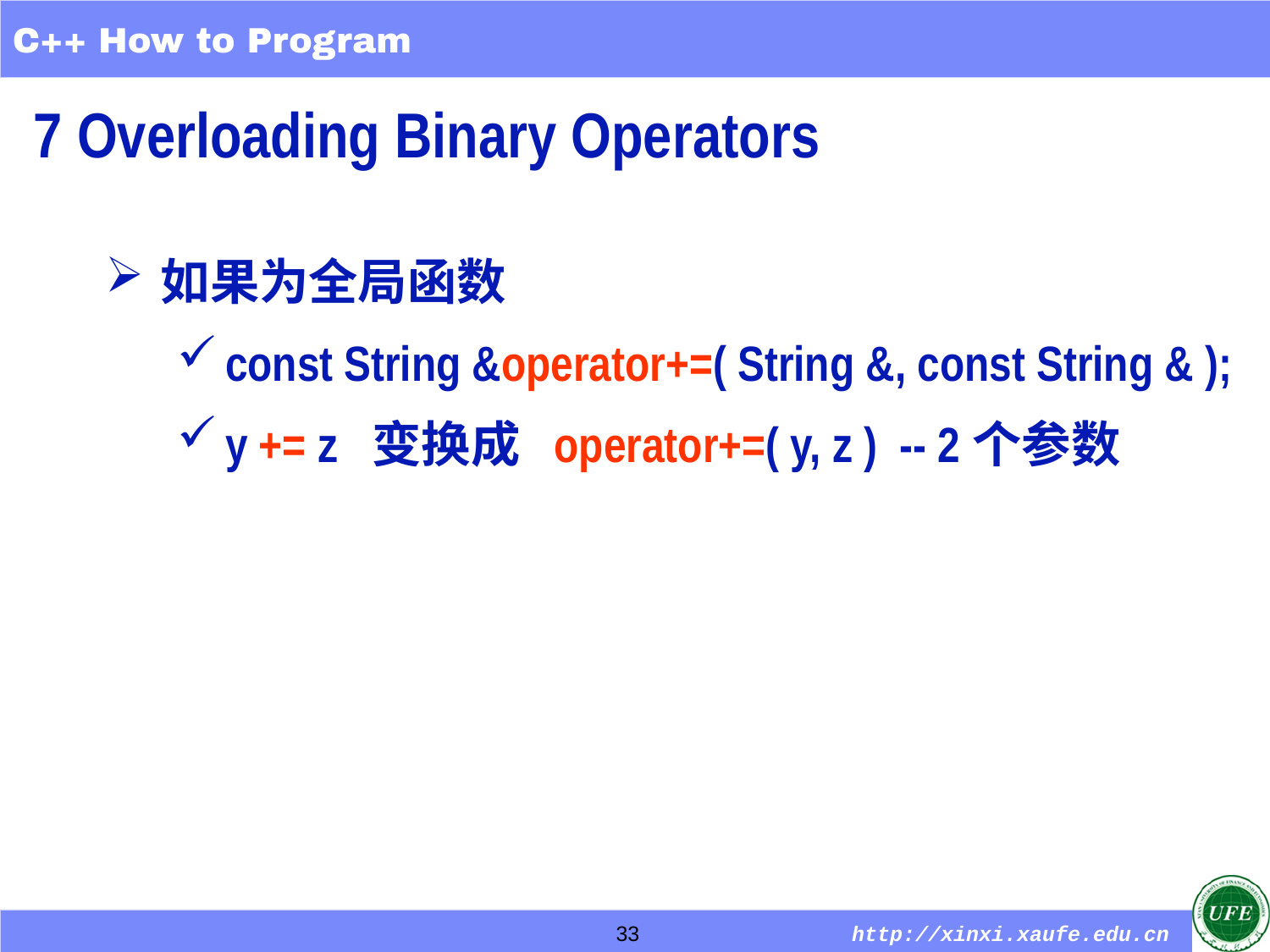

7 Overloading Binary Operators
如果为全局函数
const String &operator+=( String &, const String & );
y += z  变换成  operator+=( y, z )  -- 2个参数
33